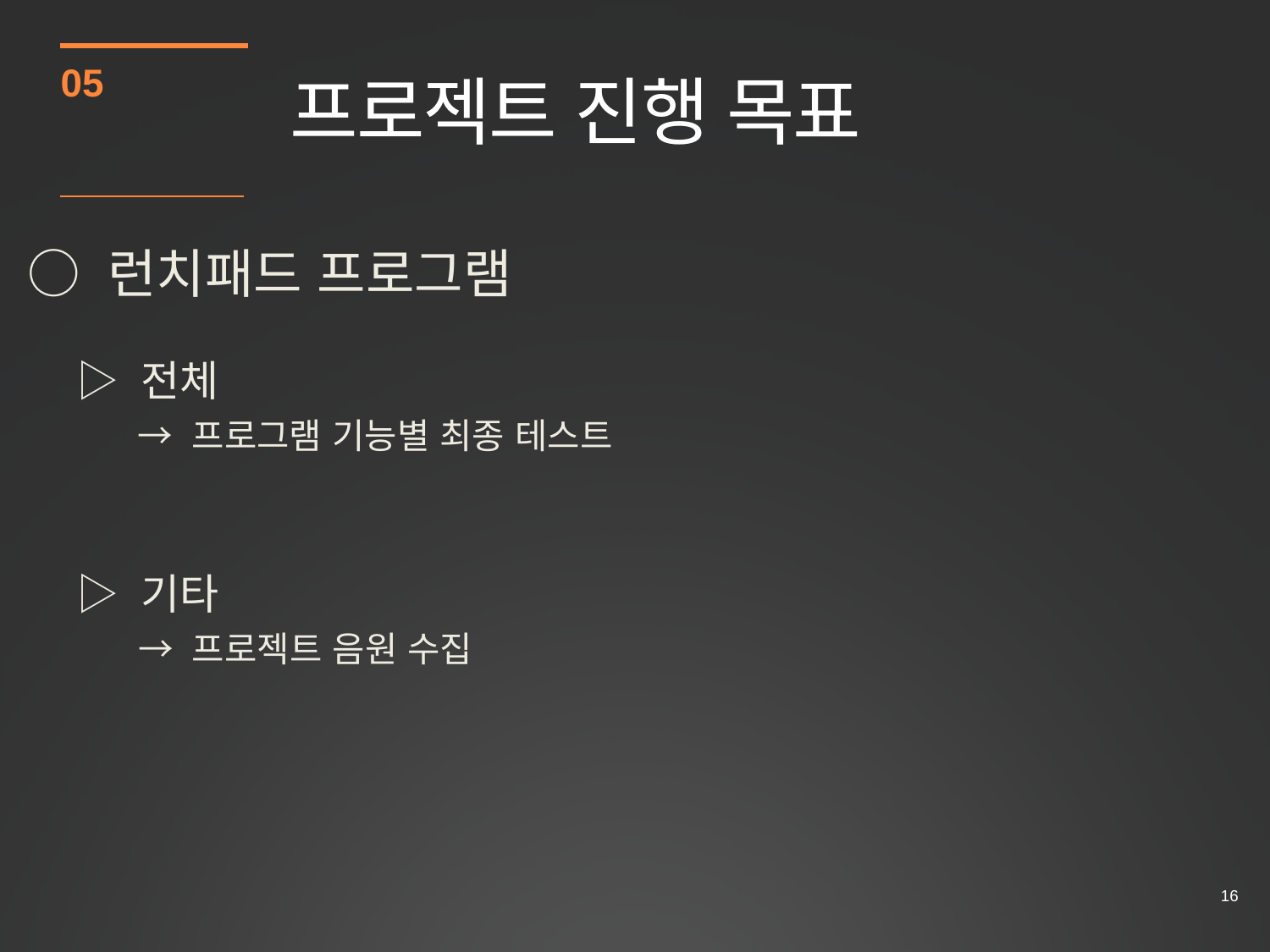

05
# 프로젝트 진행 목표
○ 런치패드 프로그램
▷ 전체
→ 프로그램 기능별 최종 테스트
▷ 기타
→ 프로젝트 음원 수집